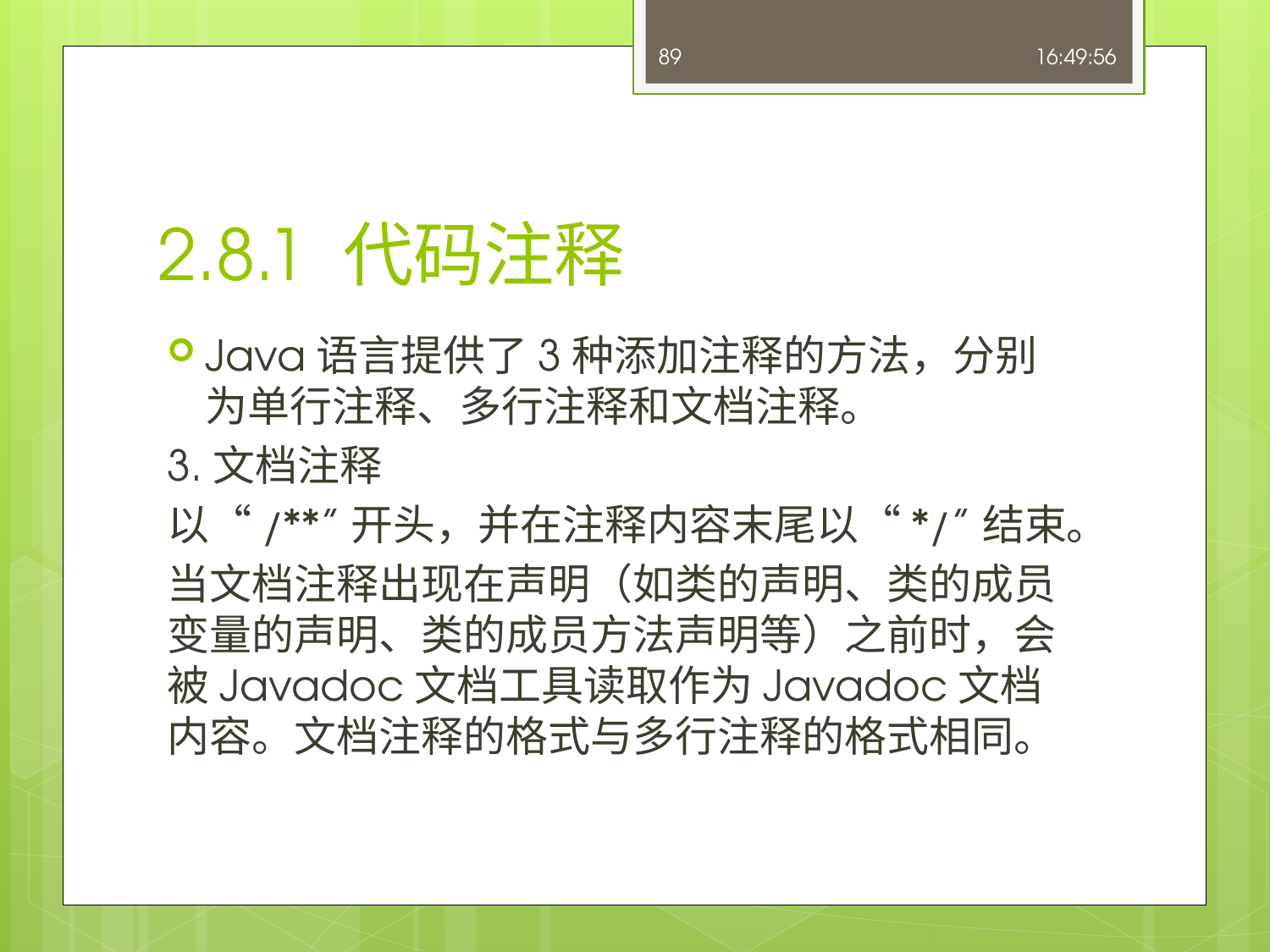

89
16:49:56
# 2.8.1 代码注释
Java语言提供了3种添加注释的方法，分别为单行注释、多行注释和文档注释。
3.文档注释
以“/**”开头，并在注释内容末尾以“*/”结束。
当文档注释出现在声明（如类的声明、类的成员变量的声明、类的成员方法声明等）之前时，会被Javadoc文档工具读取作为Javadoc文档内容。文档注释的格式与多行注释的格式相同。